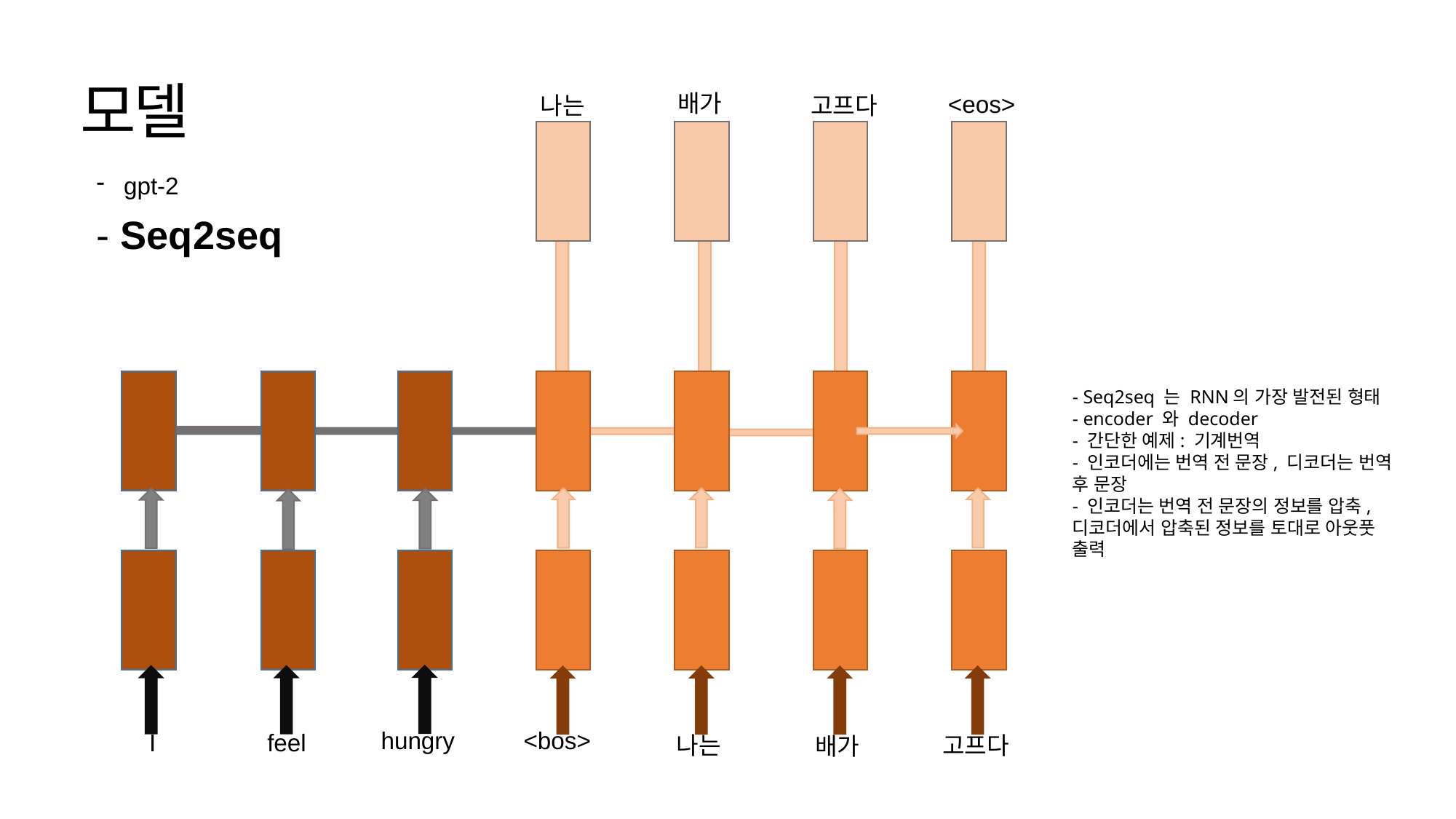

# 모델
배가
<eos>
나는
고프다

gpt-2
- Seq2seq

- Seq2seq 는 RNN의 가장 발전된 형태
- encoder 와 decoder
- 간단한 예제: 기계번역
- 인코더에는 번역 전 문장, 디코더는 번역 후 문장
- 인코더는 번역 전 문장의 정보를 압축, 디코더에서 압축된 정보를 토대로 아웃풋 출력

<bos>
hungry
I
feel
고프다
나는
배가